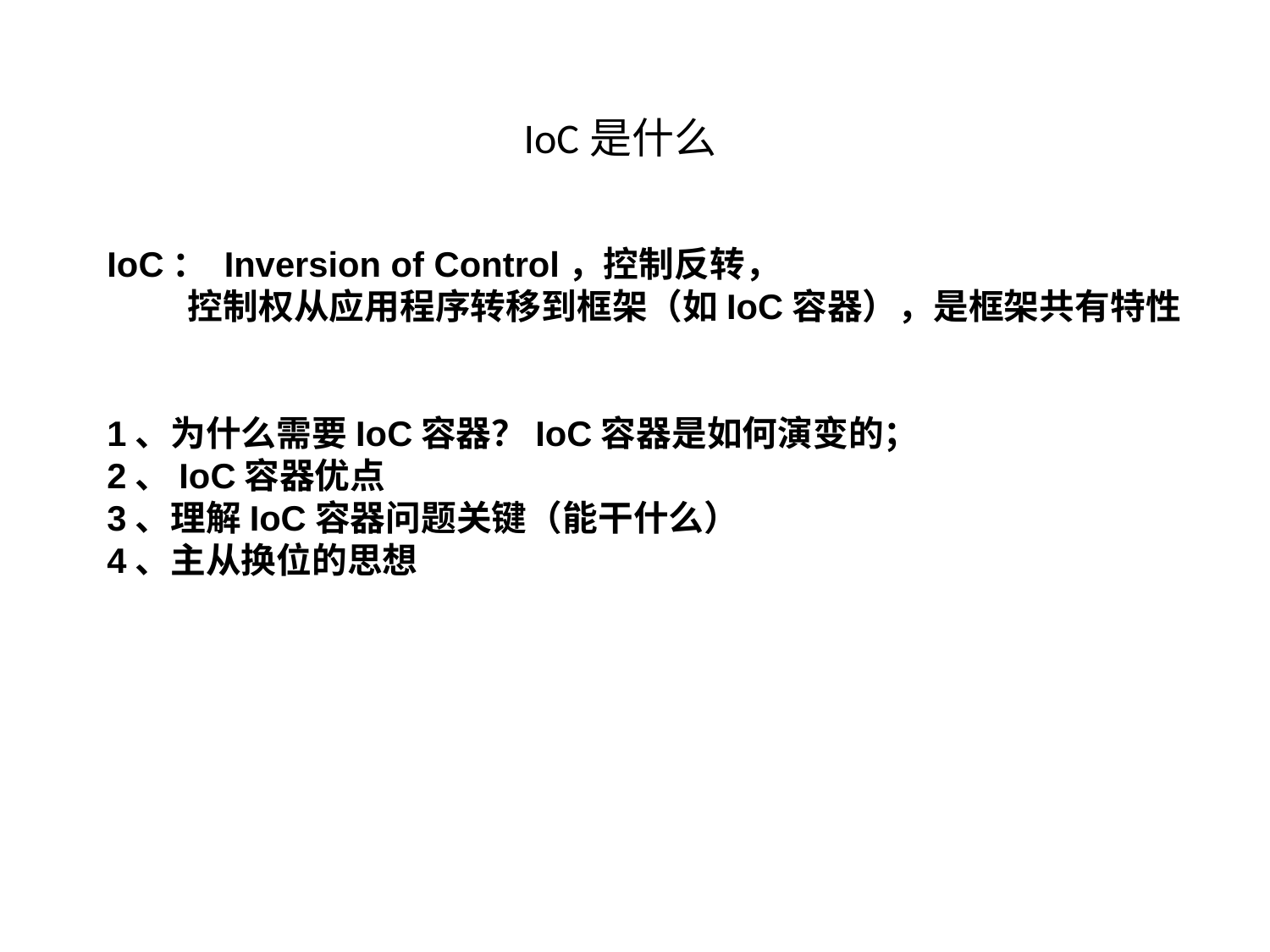

# IoC是什么
IoC： Inversion of Control，控制反转，
         控制权从应用程序转移到框架（如IoC容器），是框架共有特性

1、为什么需要IoC容器？IoC容器是如何演变的；
2、IoC容器优点
3、理解IoC容器问题关键（能干什么）
4、主从换位的思想